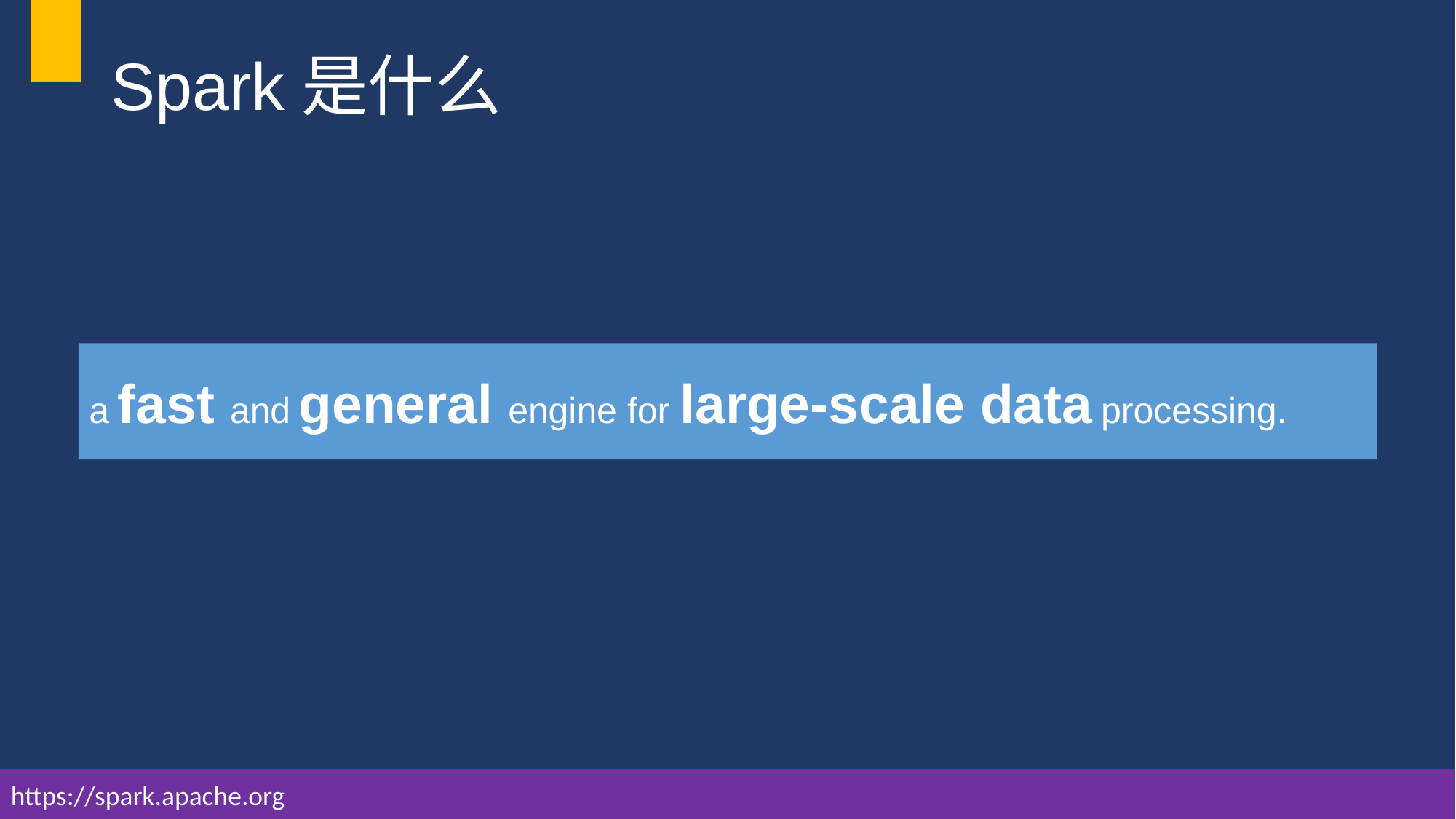

# Spark是什么
a fast and general engine for large-scale data processing.
https://spark.apache.org